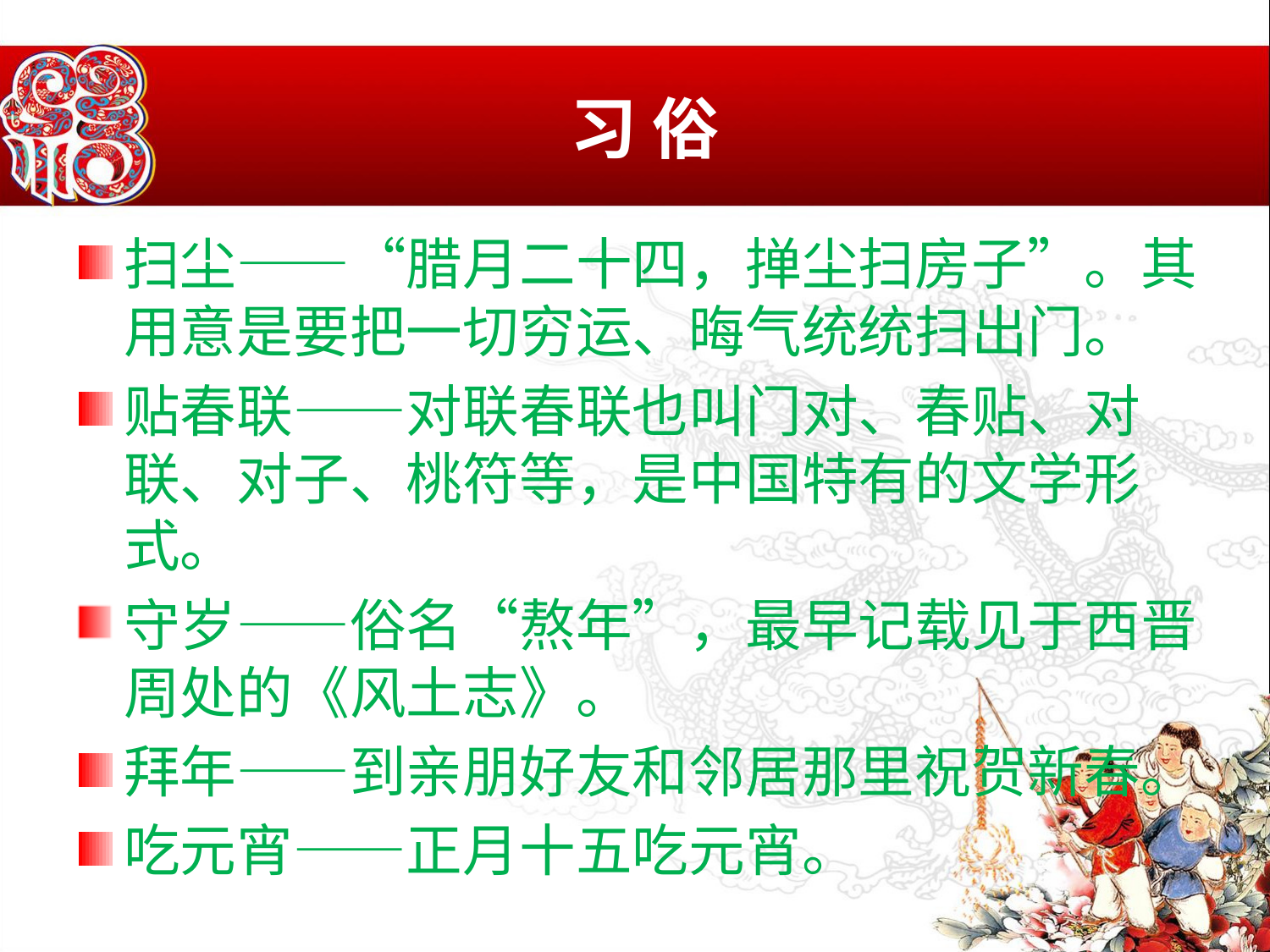

# 习 俗
扫尘——“腊月二十四，掸尘扫房子”。其用意是要把一切穷运、晦气统统扫出门。
贴春联——对联春联也叫门对、春贴、对联、对子、桃符等，是中国特有的文学形式。
守岁——俗名“熬年”，最早记载见于西晋周处的《风土志》。
拜年——到亲朋好友和邻居那里祝贺新春。
吃元宵——正月十五吃元宵。